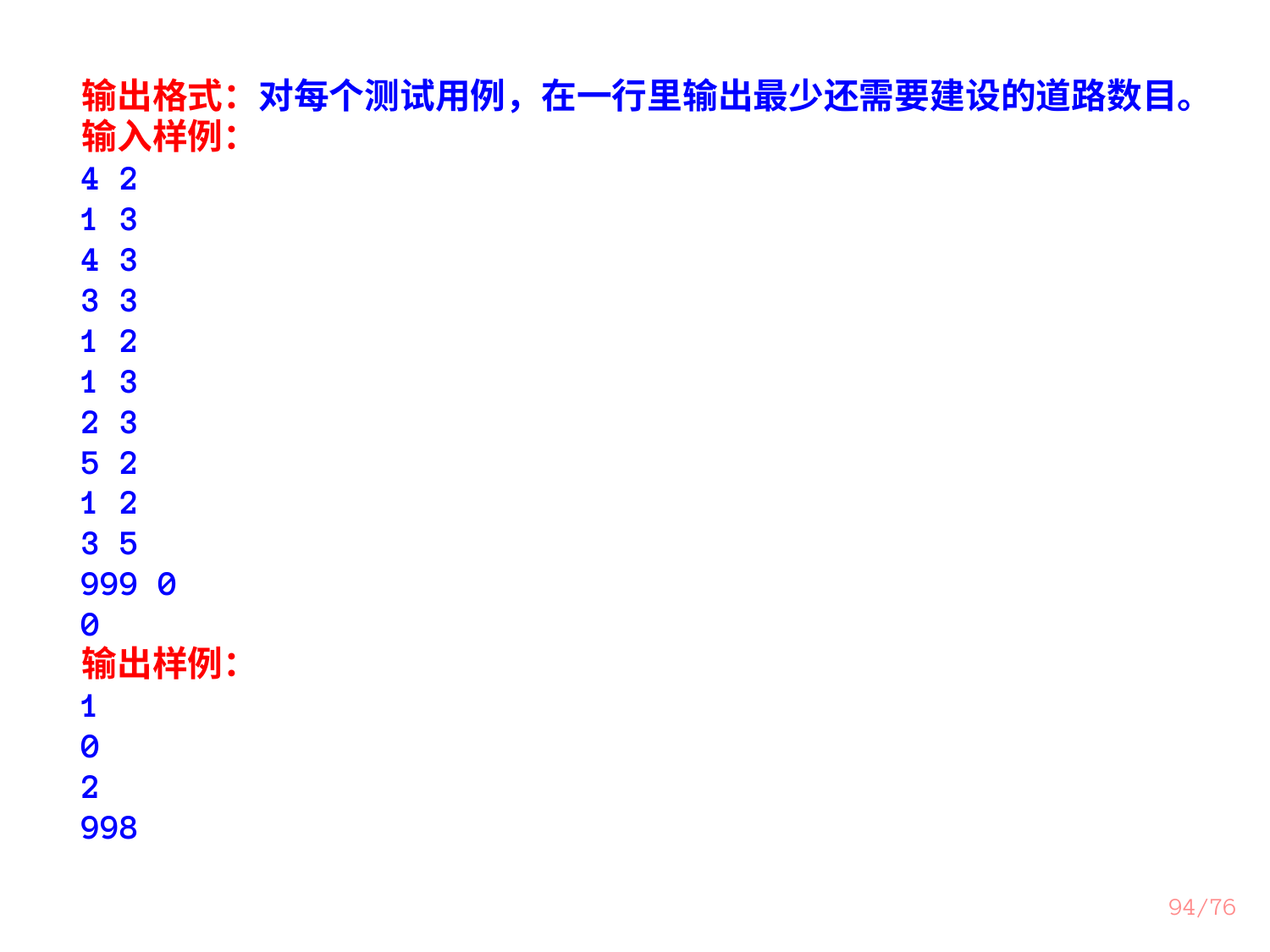

输出格式：对每个测试用例，在一行里输出最少还需要建设的道路数目。
输入样例：
4 2
1 3
4 3
3 3
1 2
1 3
2 3
5 2
1 2
3 5
999 0
0
输出样例：
1
0
2
998
94/76